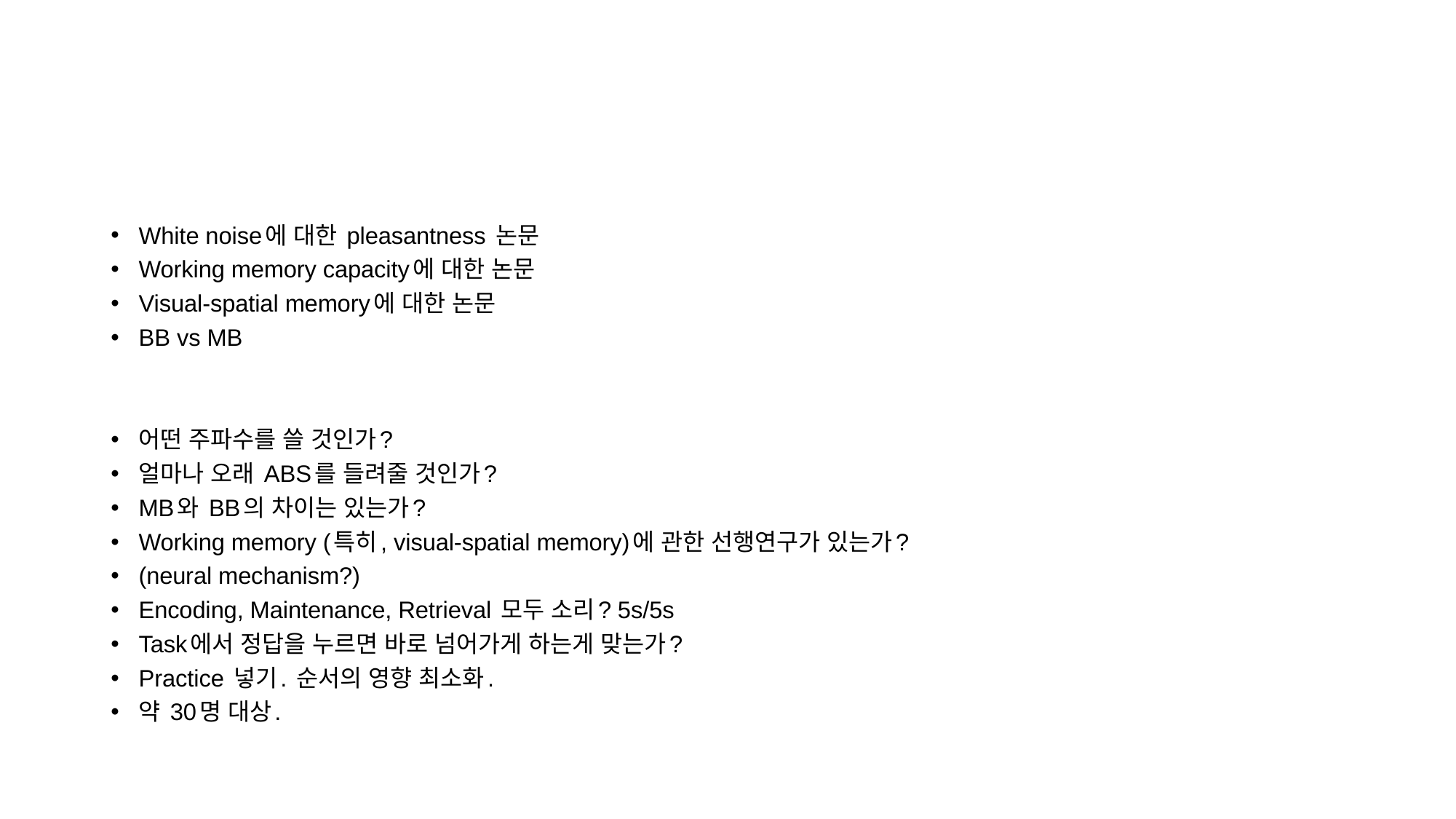

#
White noise에 대한 pleasantness 논문
Working memory capacity에 대한 논문
Visual-spatial memory에 대한 논문
BB vs MB

어떤 주파수를 쓸 것인가?
얼마나 오래 ABS를 들려줄 것인가?
MB와 BB의 차이는 있는가?
Working memory (특히, visual-spatial memory)에 관한 선행연구가 있는가?
(neural mechanism?)
Encoding, Maintenance, Retrieval 모두 소리? 5s/5s
Task에서 정답을 누르면 바로 넘어가게 하는게 맞는가?
Practice 넣기. 순서의 영향 최소화.
약 30명 대상.